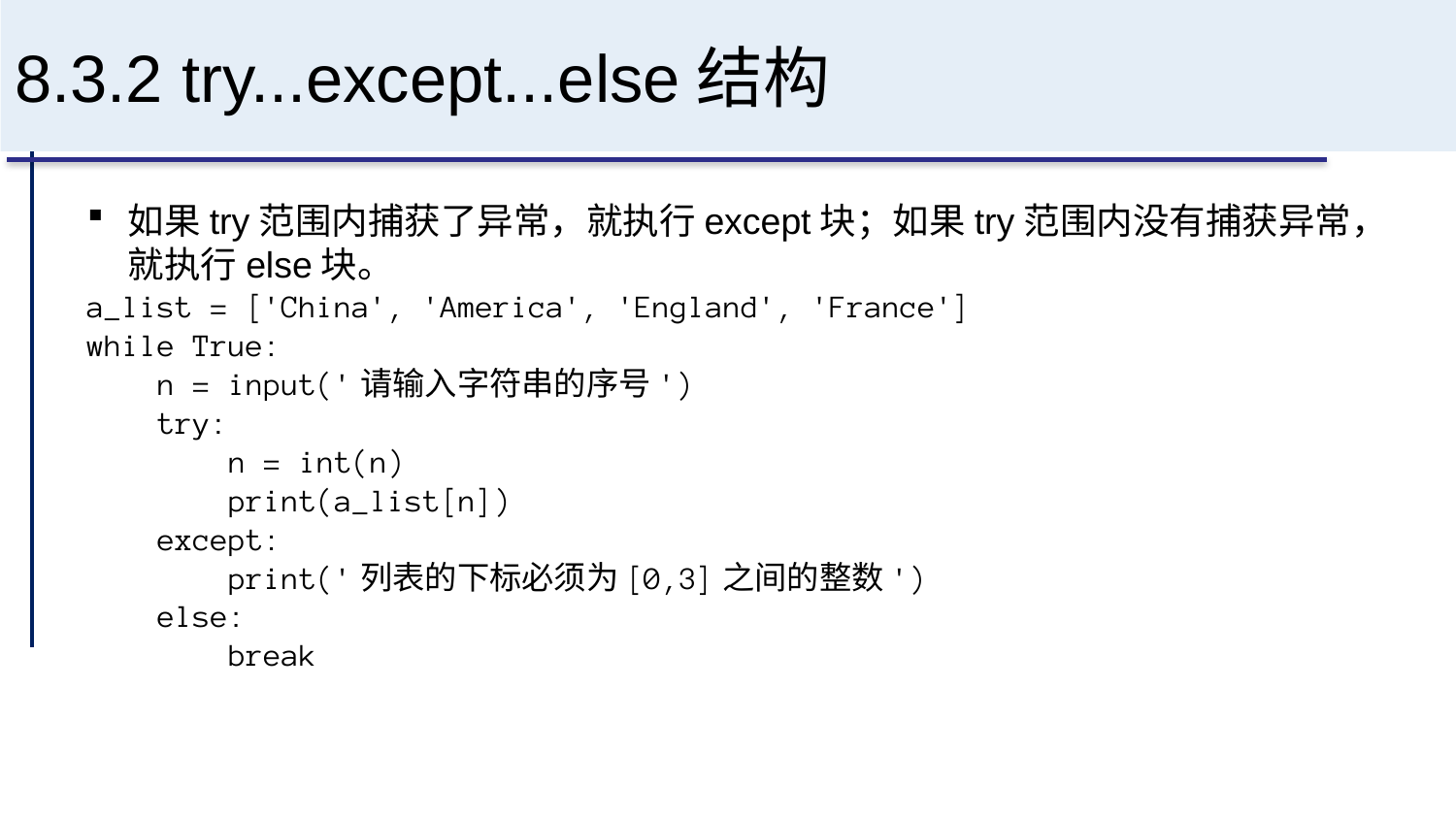

# 8.3.2 try...except...else结构
如果try范围内捕获了异常，就执行except块；如果try范围内没有捕获异常，就执行else块。
a_list = ['China', 'America', 'England', 'France']
while True:
    n = input('请输入字符串的序号')
    try:
        n = int(n)
        print(a_list[n])
    except:
        print('列表的下标必须为[0,3]之间的整数')
    else:
        break